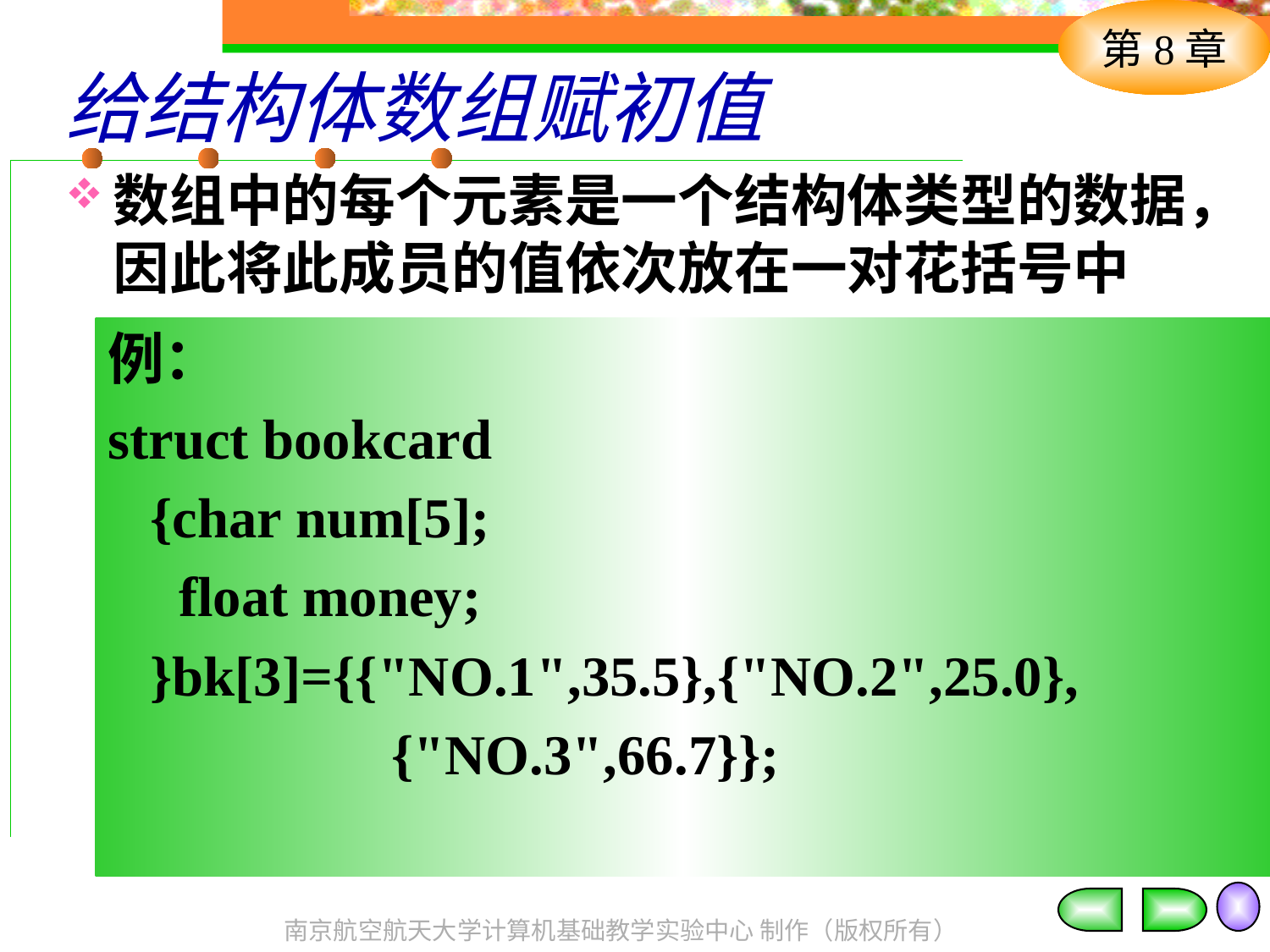

# 给结构体数组赋初值
数组中的每个元素是一个结构体类型的数据，因此将此成员的值依次放在一对花括号中
例：
struct bookcard
   {char num[5];
     float money;
   }bk[3]={{"NO.1",35.5},{"NO.2",25.0},
                    {"NO.3",66.7}};